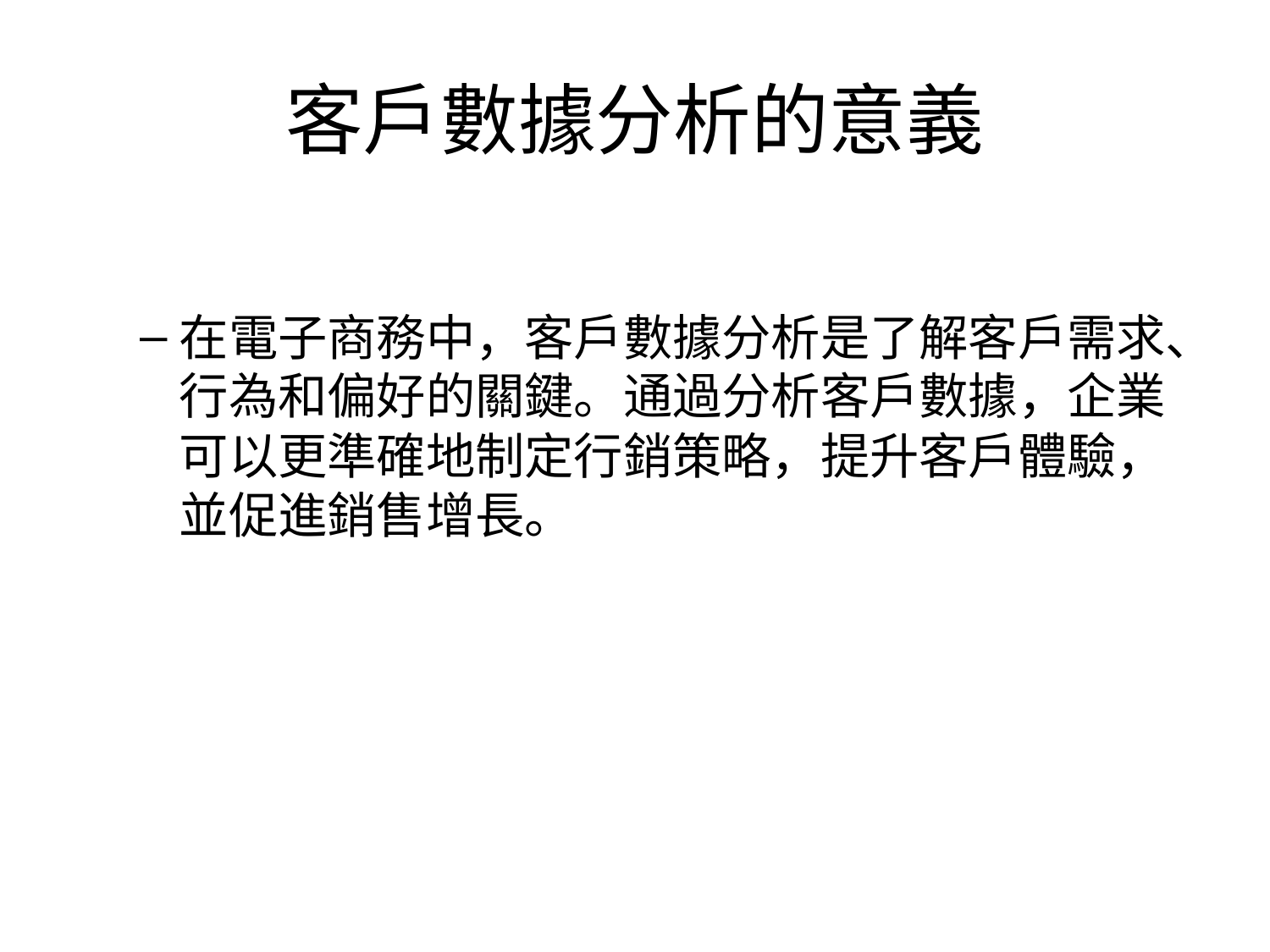

# 客戶數據分析的意義

在電子商務中，客戶數據分析是了解客戶需求、行為和偏好的關鍵。通過分析客戶數據，企業可以更準確地制定行銷策略，提升客戶體驗，並促進銷售增長。